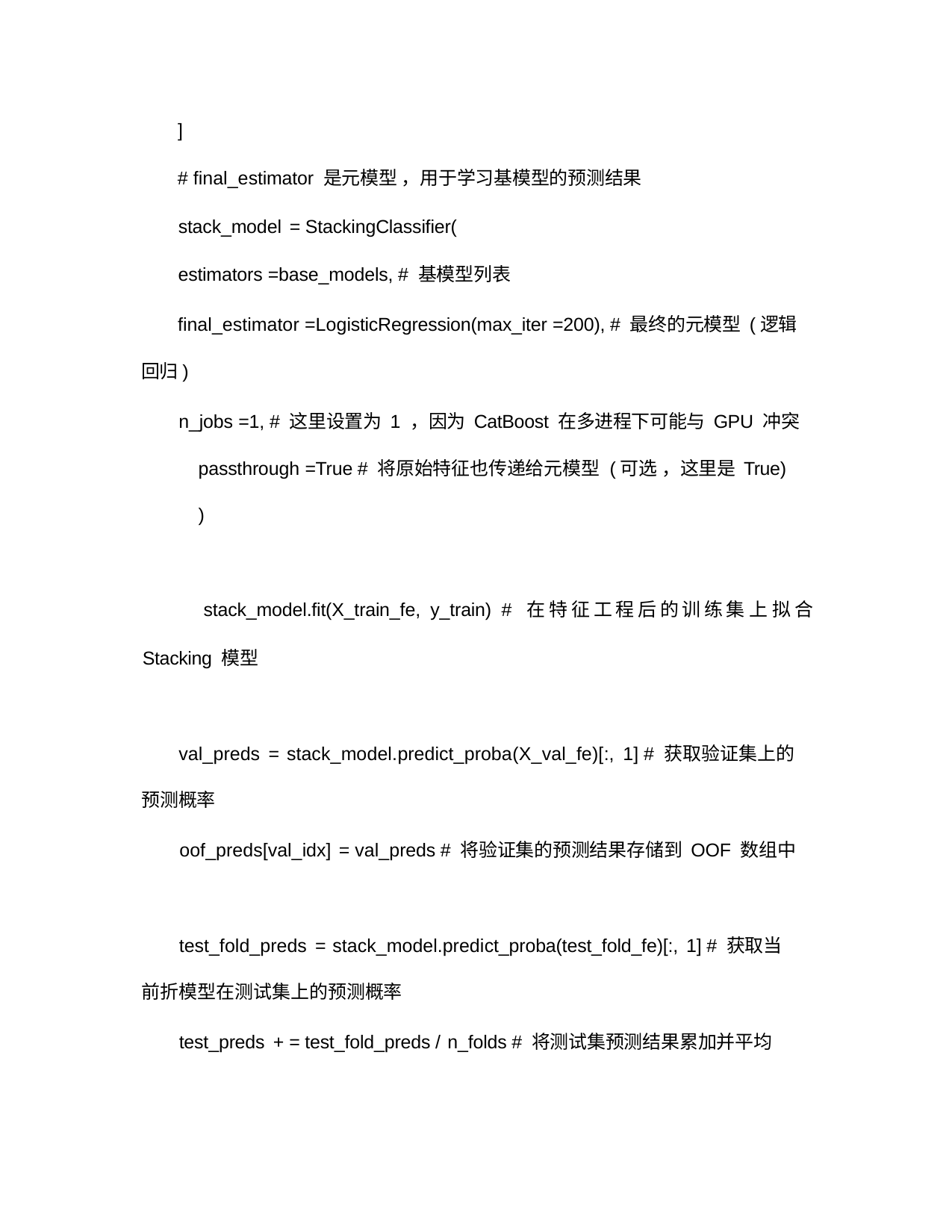

]
# final_estimator 是元模型 ，用于学习基模型的预测结果
stack_model = StackingClassifier(
estimators =base_models, # 基模型列表
final_estimator =LogisticRegression(max_iter =200), # 最终的元模型 (逻辑  回归)
n_jobs =1, # 这里设置为 1 ，因为 CatBoost 在多进程下可能与 GPU 冲突        passthrough =True # 将原始特征也传递给元模型 (可选 ，这里是 True)          )

stack_model.fit(X_train_fe, y_train) # 在 特 征 工 程 后 的 训 练 集 上 拟 合
Stacking 模型

val_preds = stack_model.predict_proba(X_val_fe)[:, 1] # 获取验证集上的
预测概率

oof_preds[val_idx] = val_preds # 将验证集的预测结果存储到 OOF 数组中

test_fold_preds = stack_model.predict_proba(test_fold_fe)[:, 1] # 获取当
前折模型在测试集上的预测概率

test_preds + = test_fold_preds / n_folds # 将测试集预测结果累加并平均